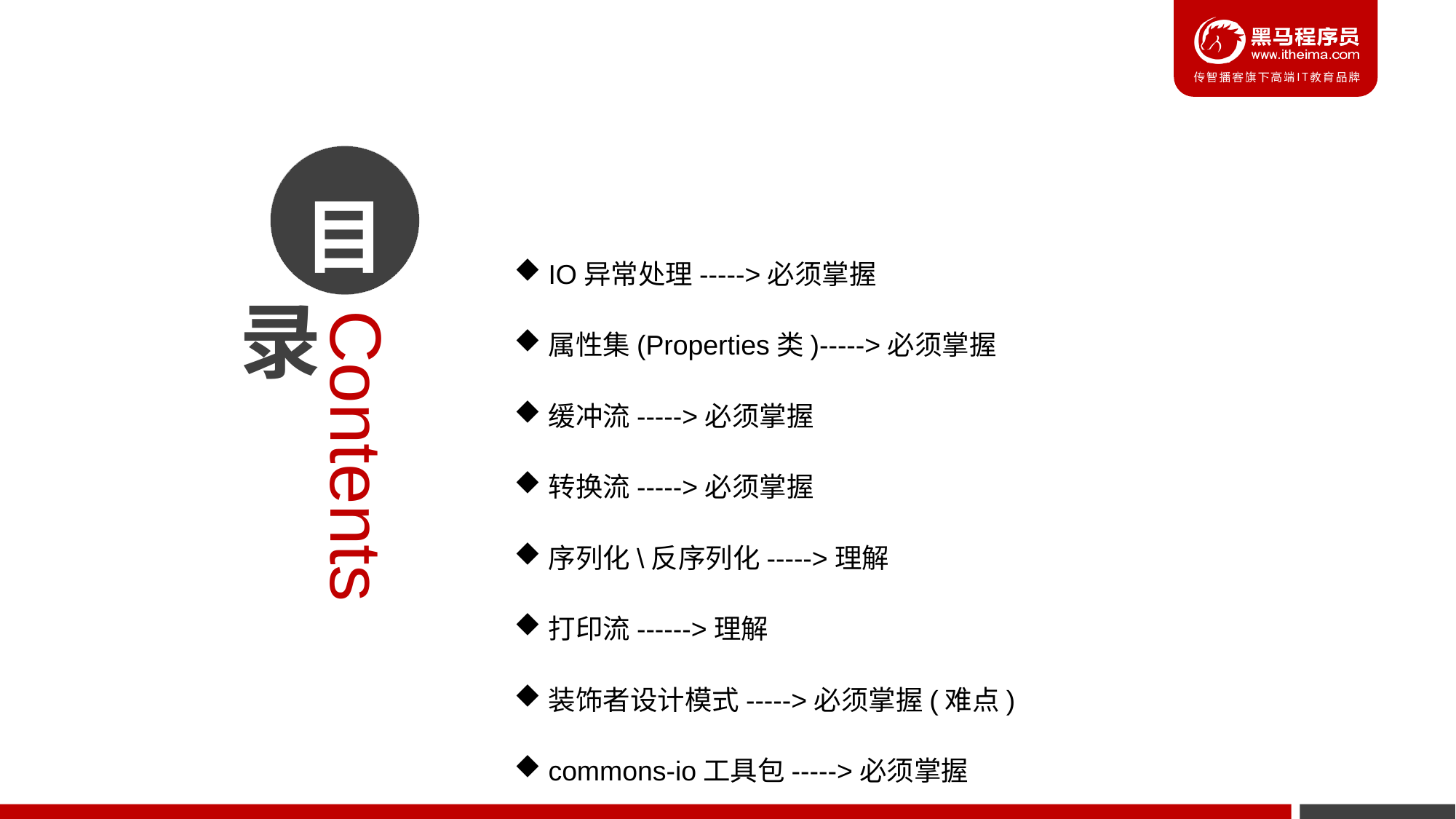

IO异常处理----->必须掌握
属性集(Properties类)----->必须掌握
缓冲流----->必须掌握
转换流----->必须掌握
序列化\反序列化----->理解
打印流------>理解
装饰者设计模式----->必须掌握(难点)
commons-io工具包----->必须掌握